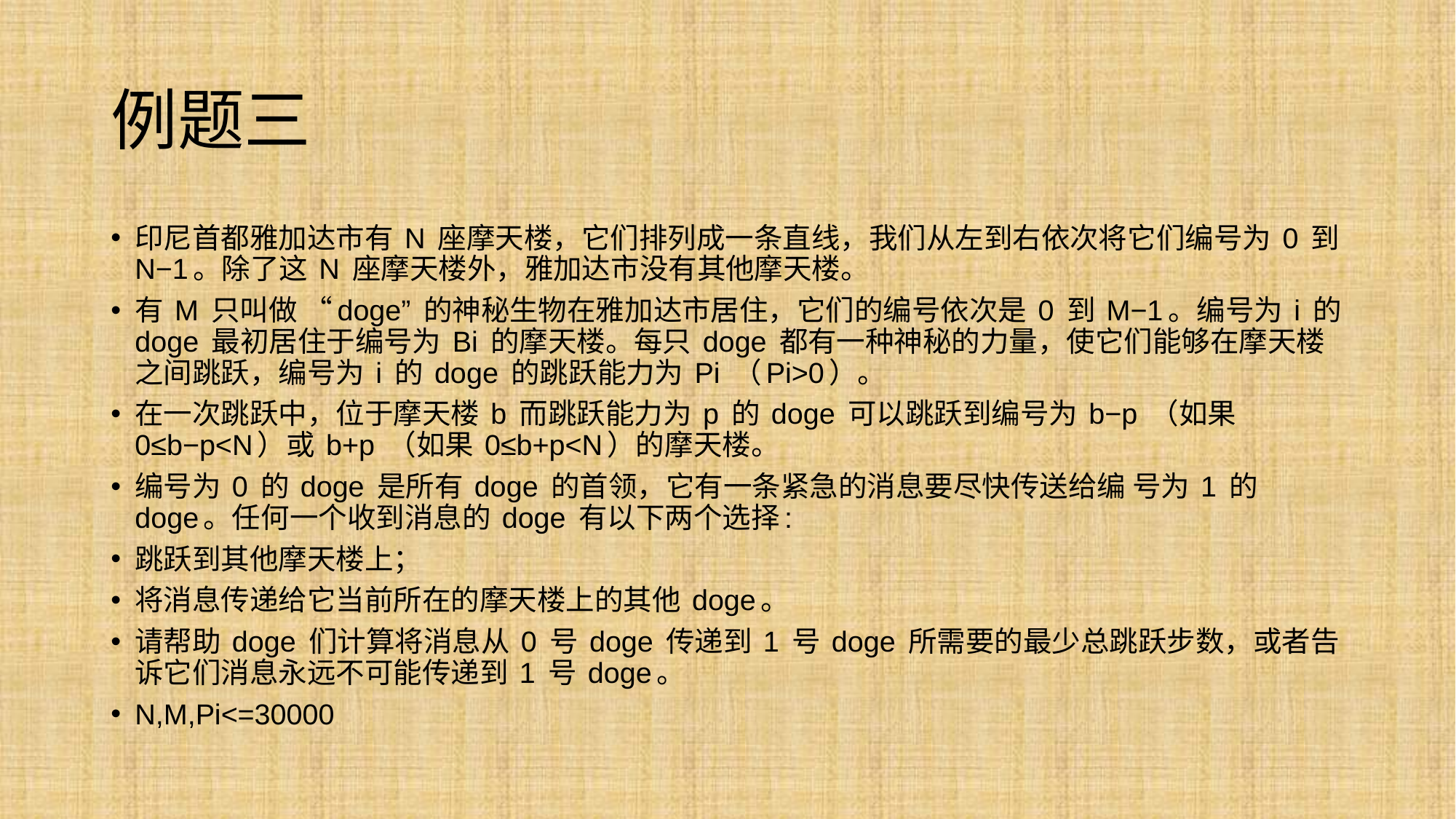

# 例题三
印尼首都雅加达市有 N 座摩天楼，它们排列成一条直线，我们从左到右依次将它们编号为 0 到 N−1。除了这 N 座摩天楼外，雅加达市没有其他摩天楼。
有 M 只叫做 “doge” 的神秘生物在雅加达市居住，它们的编号依次是 0 到 M−1。编号为 i 的 doge 最初居住于编号为 Bi 的摩天楼。每只 doge 都有一种神秘的力量，使它们能够在摩天楼之间跳跃，编号为 i 的 doge 的跳跃能力为 Pi （Pi>0）。
在一次跳跃中，位于摩天楼 b 而跳跃能力为 p 的 doge 可以跳跃到编号为 b−p （如果 0≤b−p<N）或 b+p （如果 0≤b+p<N）的摩天楼。
编号为 0 的 doge 是所有 doge 的首领，它有一条紧急的消息要尽快传送给编 号为 1 的 doge。任何一个收到消息的 doge 有以下两个选择:
跳跃到其他摩天楼上；
将消息传递给它当前所在的摩天楼上的其他 doge。
请帮助 doge 们计算将消息从 0 号 doge 传递到 1 号 doge 所需要的最少总跳跃步数，或者告诉它们消息永远不可能传递到 1 号 doge。
N,M,Pi<=30000